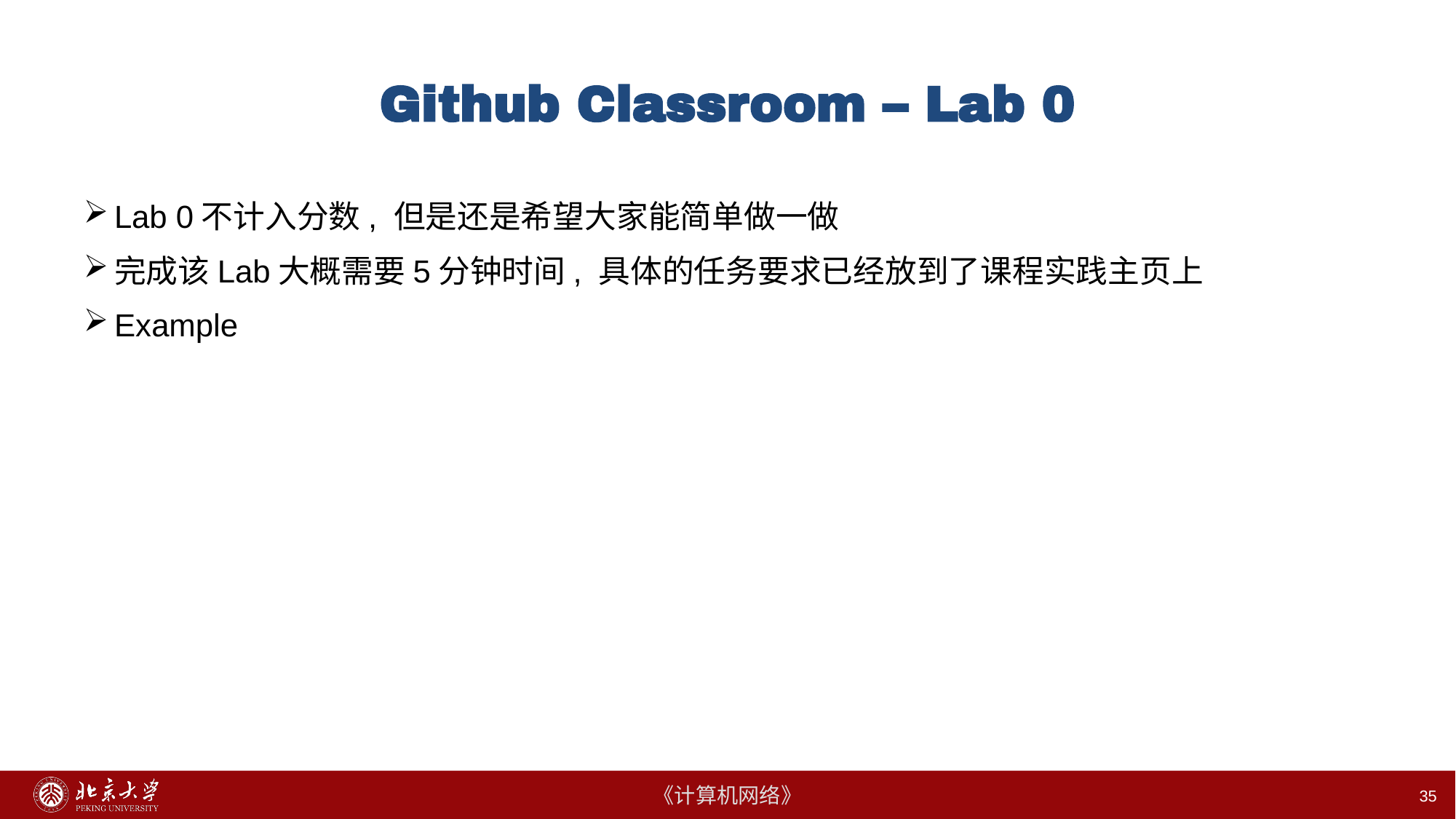

# Github Classroom – Lab 0
Lab 0不计入分数, 但是还是希望大家能简单做一做
完成该Lab大概需要5分钟时间, 具体的任务要求已经放到了课程实践主页上
Example

35